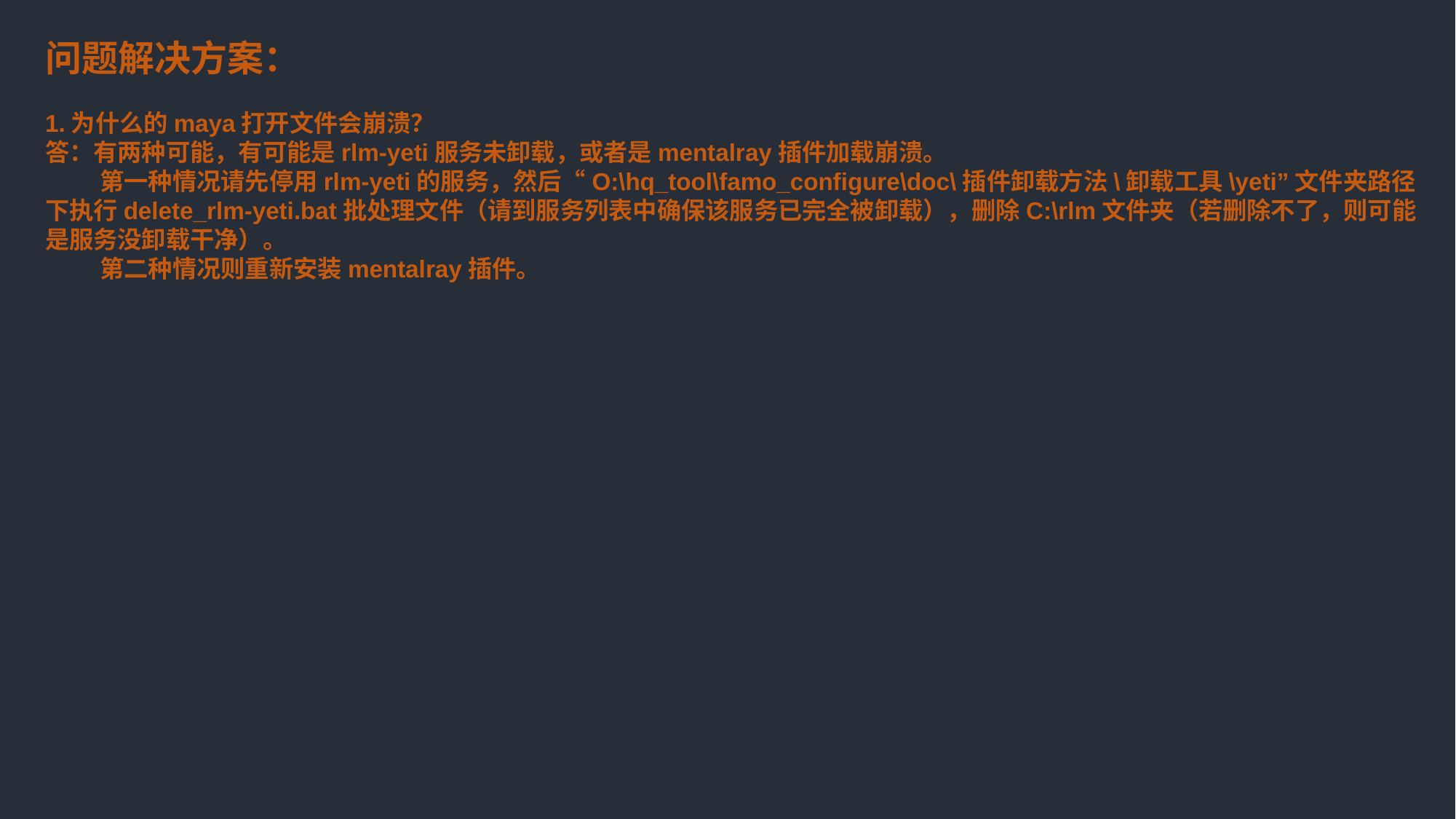

问题解决方案：
1.为什么的maya打开文件会崩溃？
答：有两种可能，有可能是rlm-yeti服务未卸载，或者是mentalray插件加载崩溃。
         第一种情况请先停用rlm-yeti的服务，然后“O:\hq_tool\famo_configure\doc\插件卸载方法\卸载工具\yeti”文件夹路径下执行delete_rlm-yeti.bat批处理文件（请到服务列表中确保该服务已完全被卸载），删除C:\rlm文件夹（若删除不了，则可能是服务没卸载干净）。
         第二种情况则重新安装mentalray插件。